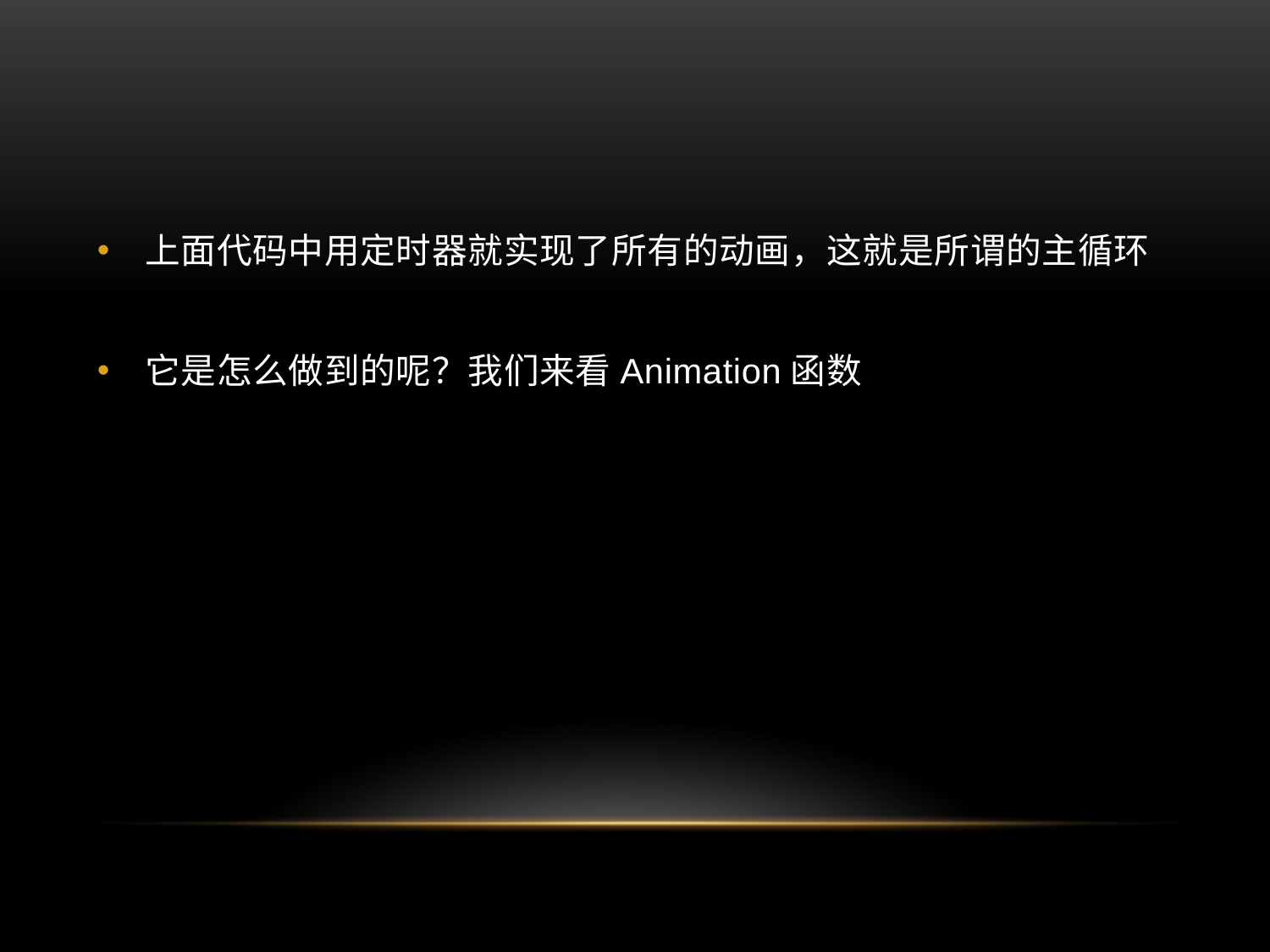

上面代码中用定时器就实现了所有的动画，这就是所谓的主循环

它是怎么做到的呢？我们来看Animation函数